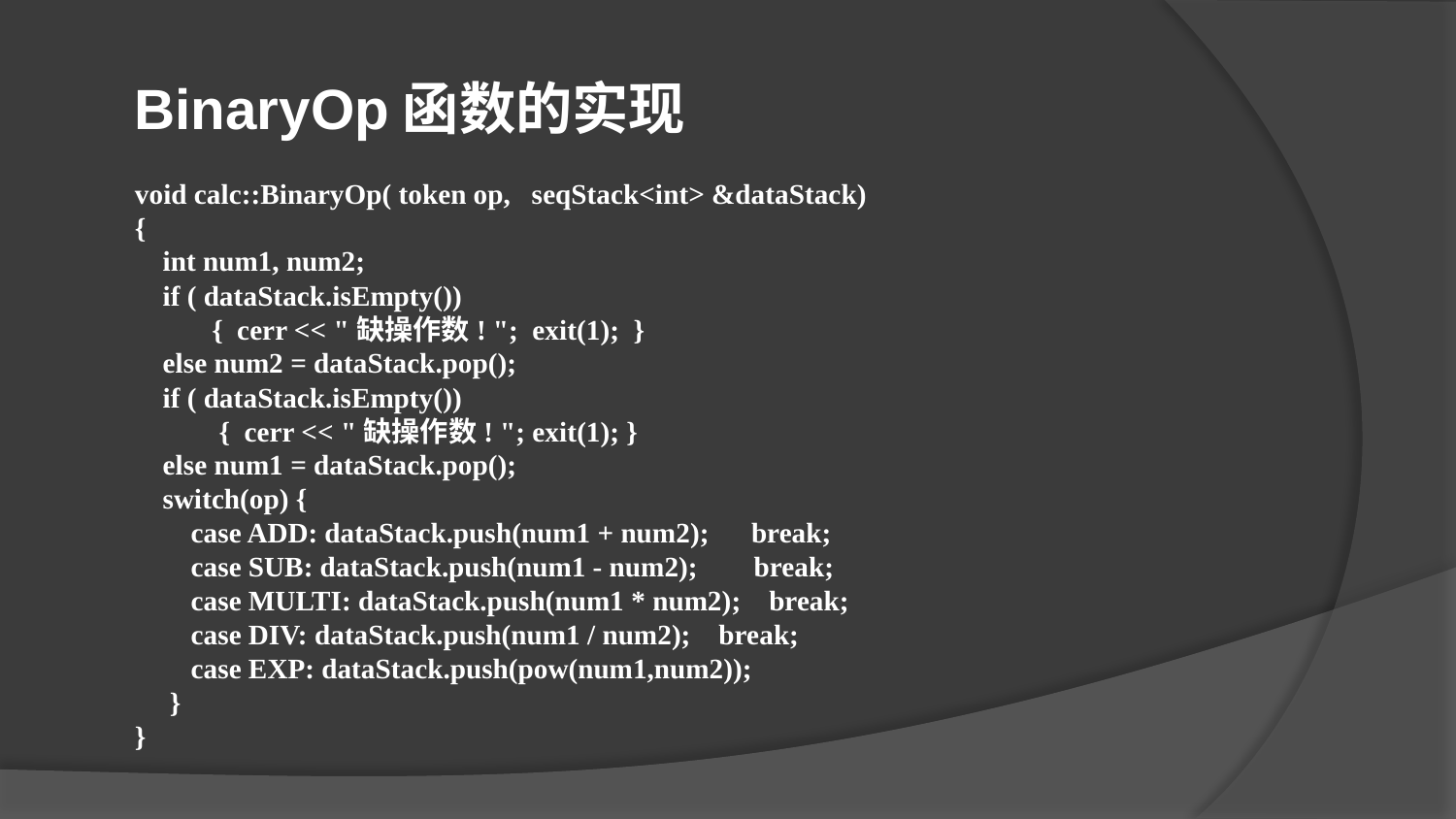

BinaryOp函数的实现
void calc::BinaryOp( token op,   seqStack<int> &dataStack)
{
    int num1, num2;
    if ( dataStack.isEmpty())
           {  cerr << "缺操作数! ";  exit(1);  }
    else num2 = dataStack.pop();
    if ( dataStack.isEmpty())
            {  cerr << "缺操作数! "; exit(1); }
    else num1 = dataStack.pop();
    switch(op) {
        case ADD: dataStack.push(num1 + num2);      break;
        case SUB: dataStack.push(num1 - num2);        break;
        case MULTI: dataStack.push(num1 * num2);    break;
        case DIV: dataStack.push(num1 / num2);    break;
        case EXP: dataStack.push(pow(num1,num2));
     }
}